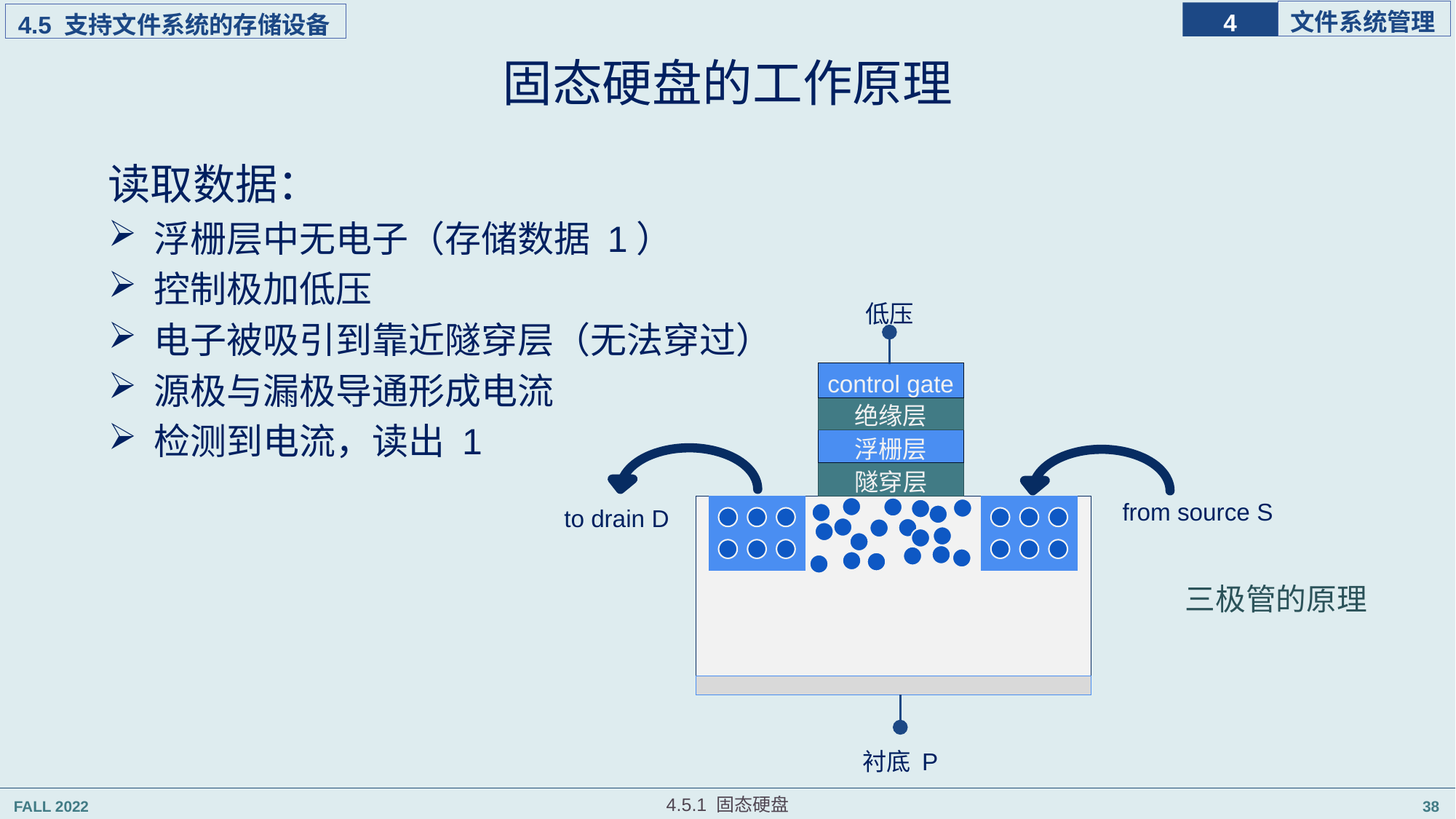

固态硬盘的工作原理
读取数据：
 浮栅层中无电子（存储数据 1）
 控制极加低压
 电子被吸引到靠近隧穿层（无法穿过）
 源极与漏极导通形成电流
 检测到电流，读出 1

低压
control gate
绝缘层
浮栅层

隧穿层
from source S
to drain D

三极管的原理

衬底 P
4.5.1 固态硬盘